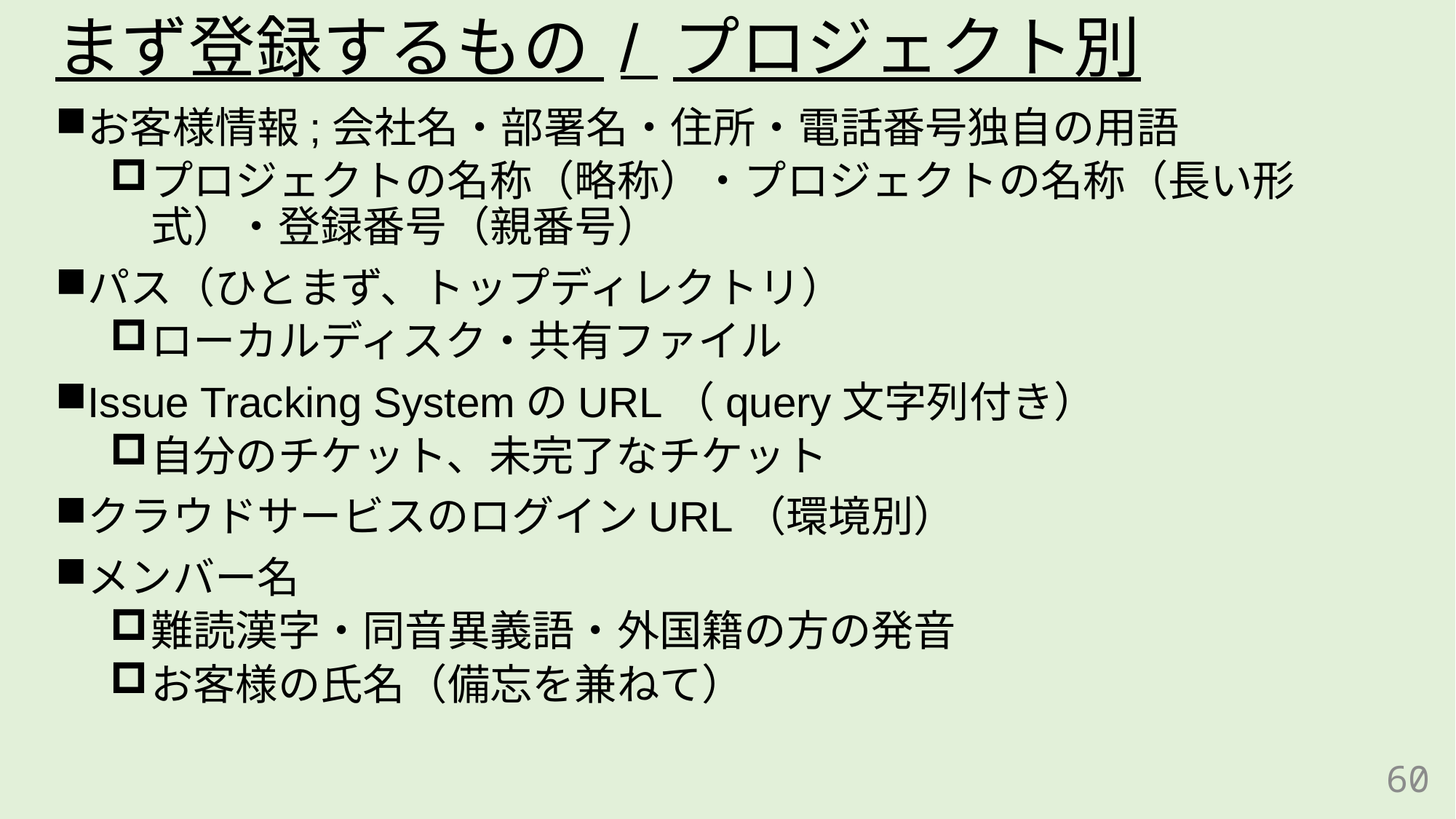

# まず登録するもの / プロジェクト別
お客様情報;会社名・部署名・住所・電話番号独自の用語
プロジェクトの名称（略称）・プロジェクトの名称（長い形式）・登録番号（親番号）
パス（ひとまず、トップディレクトリ）
ローカルディスク・共有ファイル
Issue Tracking SystemのURL（query文字列付き）
自分のチケット、未完了なチケット
クラウドサービスのログインURL（環境別）
メンバー名
難読漢字・同音異義語・外国籍の方の発音
お客様の氏名（備忘を兼ねて）
60